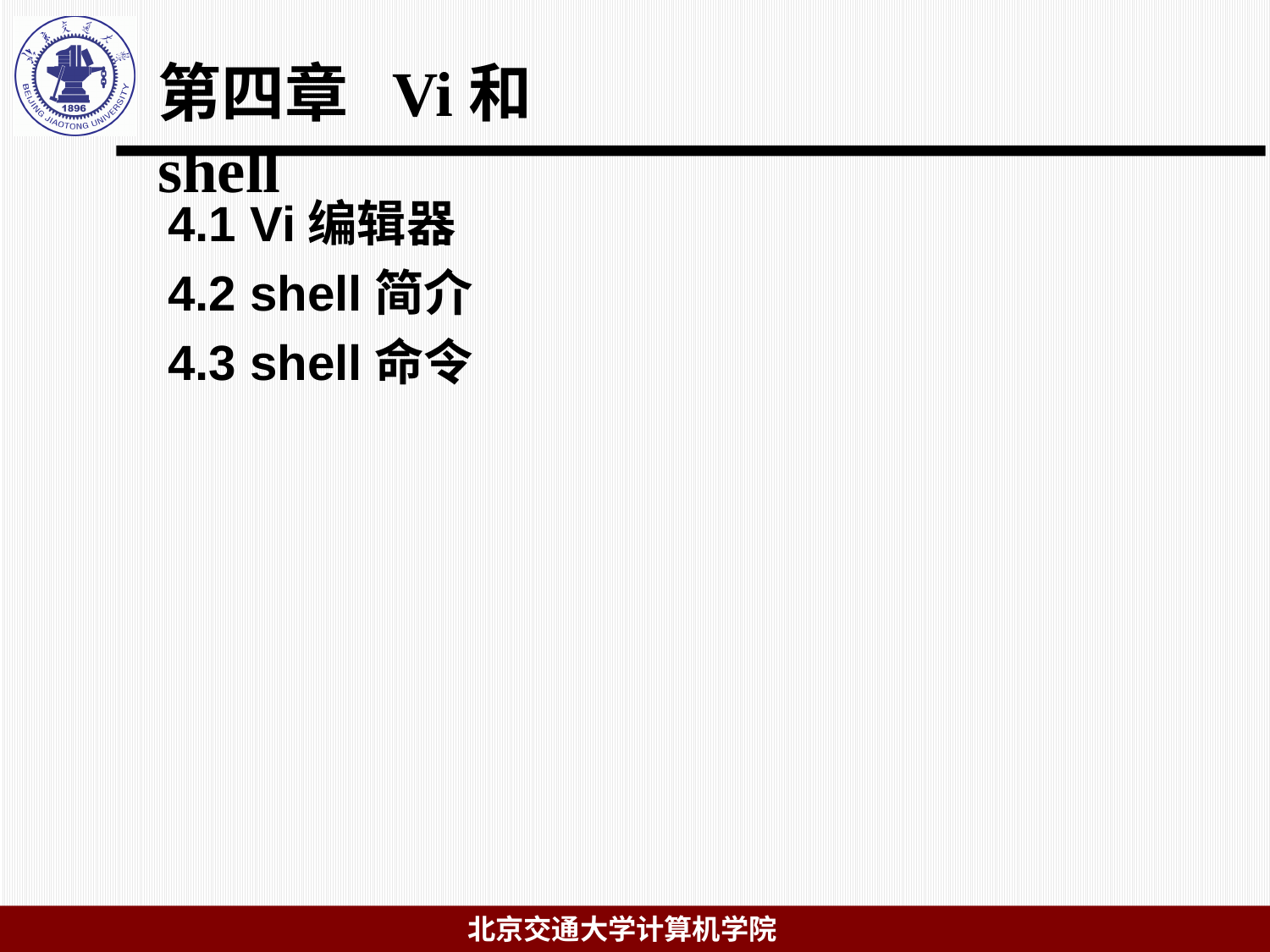

# 第四章  Vi和shell
4.1 Vi编辑器
4.2 shell简介
4.3 shell命令